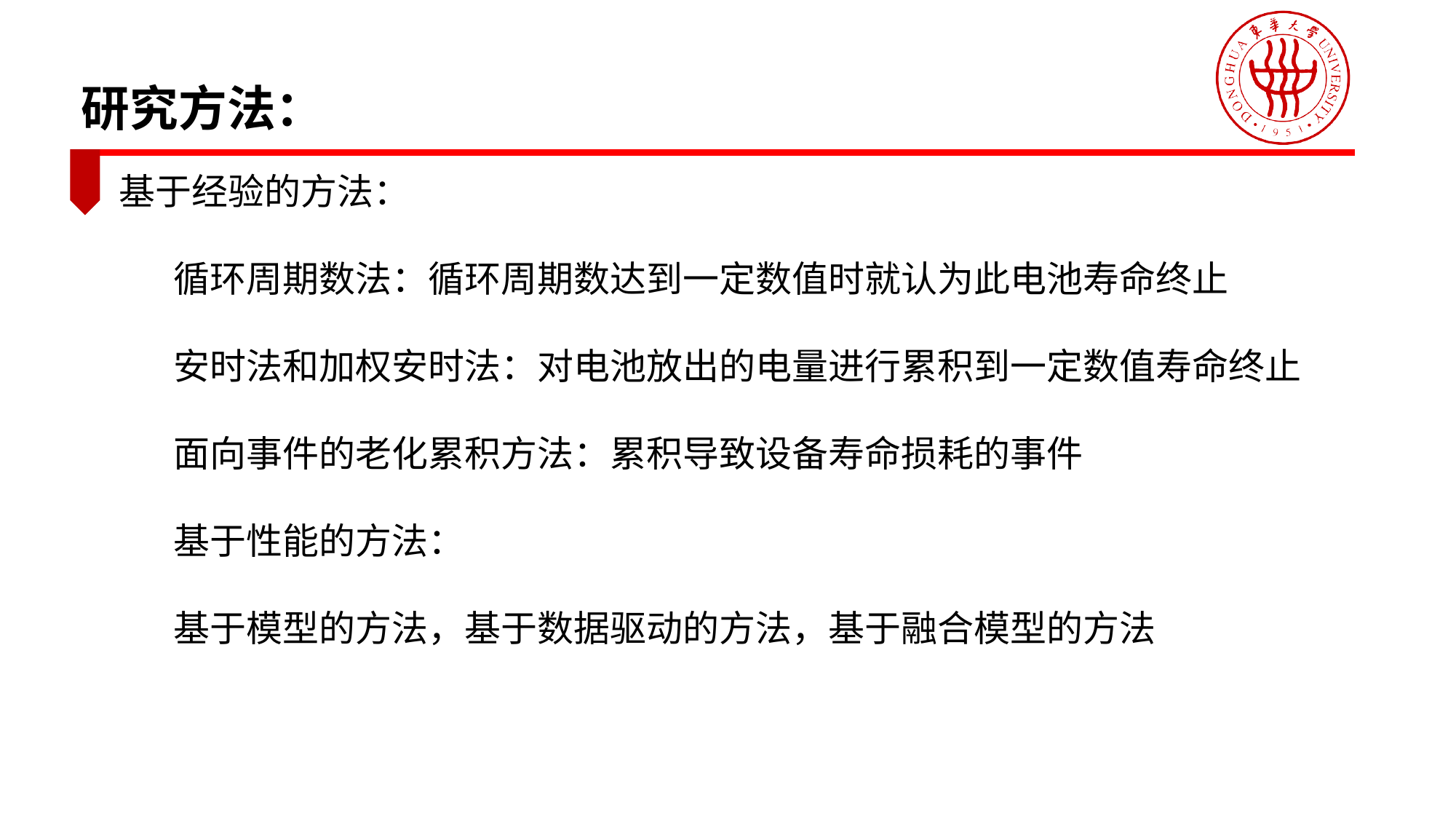

研究方法：
基于经验的方法：

循环周期数法：循环周期数达到一定数值时就认为此电池寿命终止

安时法和加权安时法：对电池放出的电量进行累积到一定数值寿命终止

面向事件的老化累积方法：累积导致设备寿命损耗的事件

基于性能的方法：

基于模型的方法，基于数据驱动的方法，基于融合模型的方法